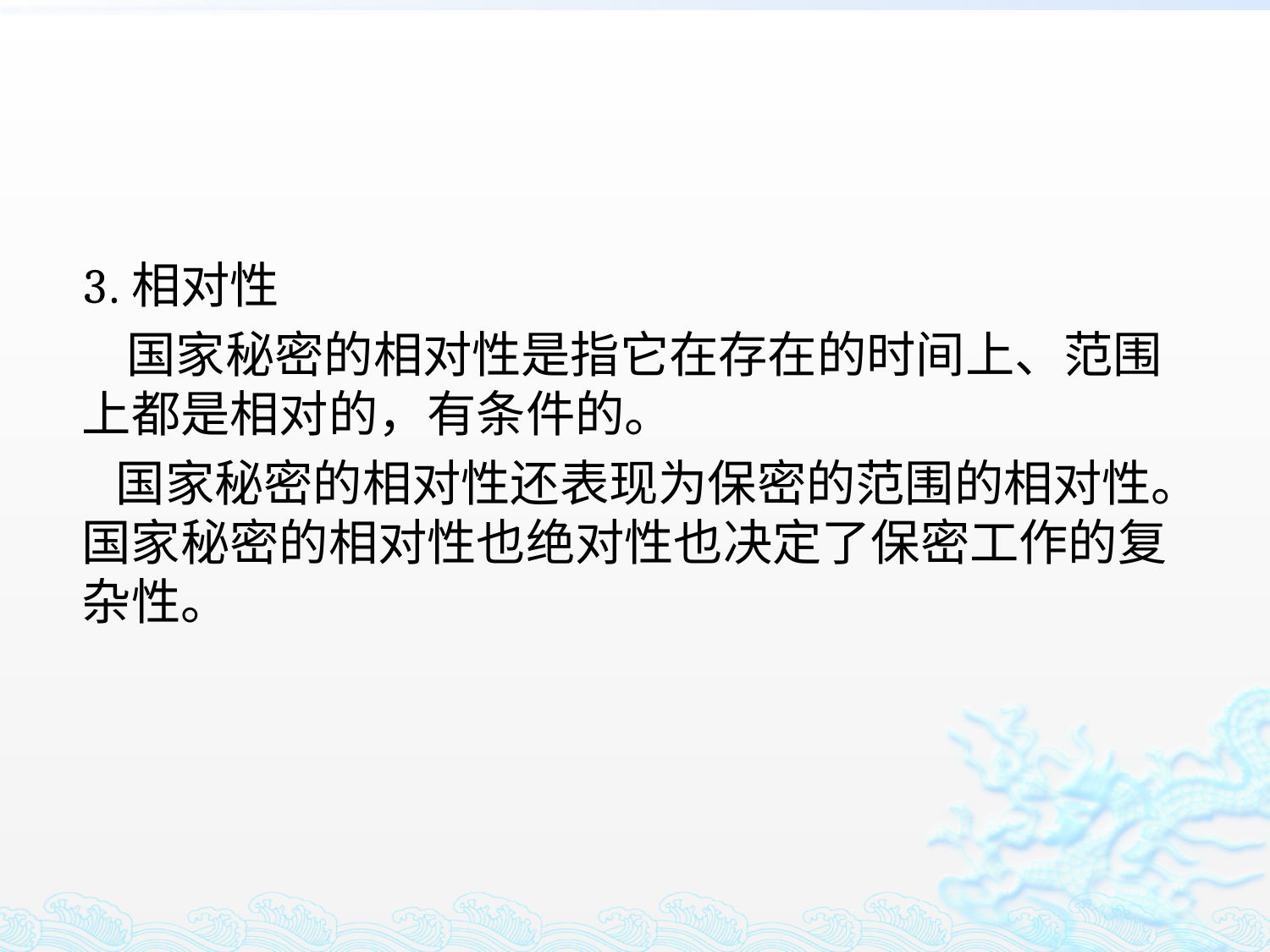

#
3.相对性
   国家秘密的相对性是指它在存在的时间上、范围上都是相对的，有条件的。
  国家秘密的相对性还表现为保密的范围的相对性。国家秘密的相对性也绝对性也决定了保密工作的复杂性。